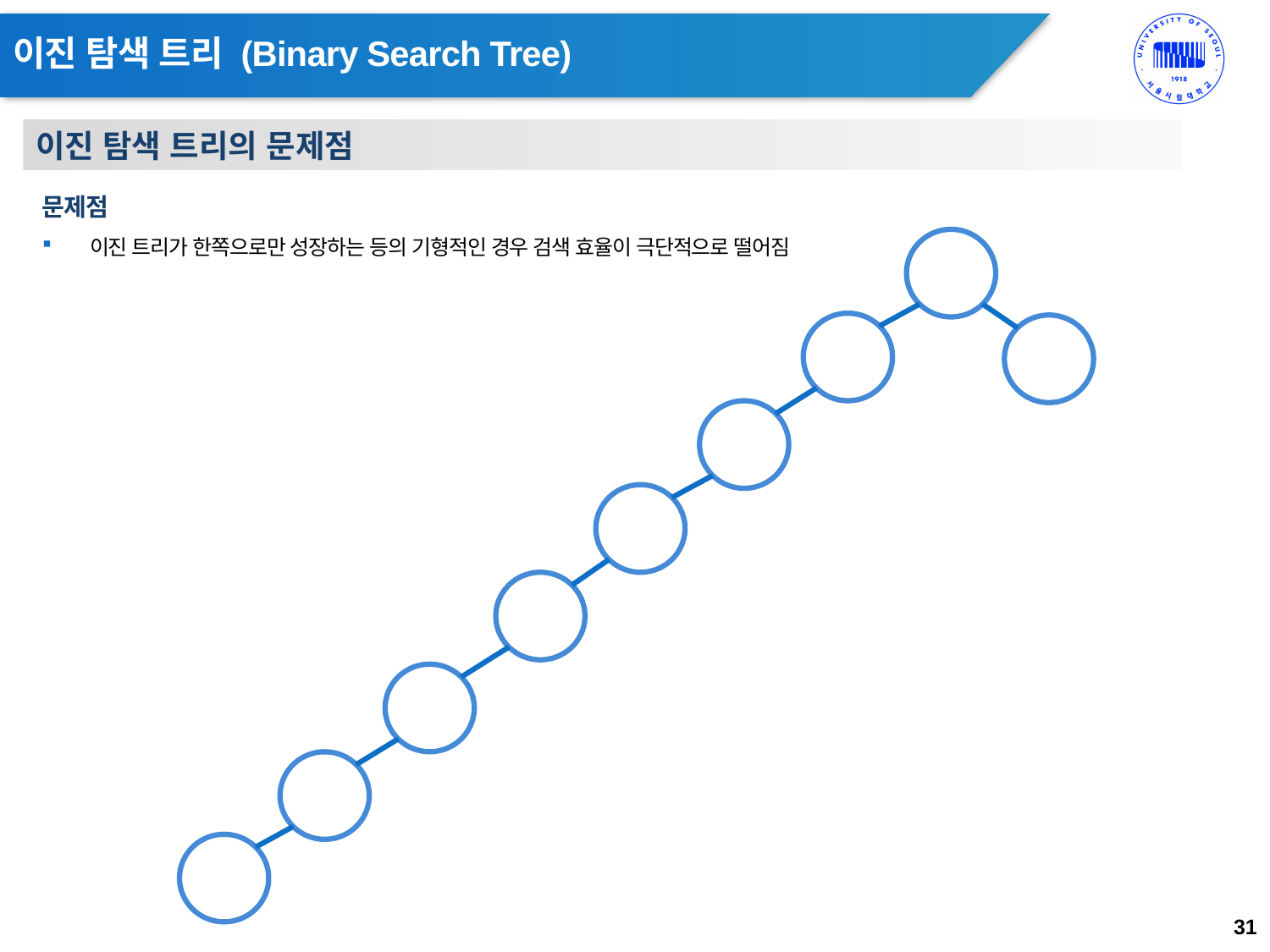

# 이진 탐색 트리 (Binary Search Tree)
이진 탐색 트리의 문제점
문제점
이진 트리가 한쪽으로만 성장하는 등의 기형적인 경우 검색 효율이 극단적으로 떨어짐

31